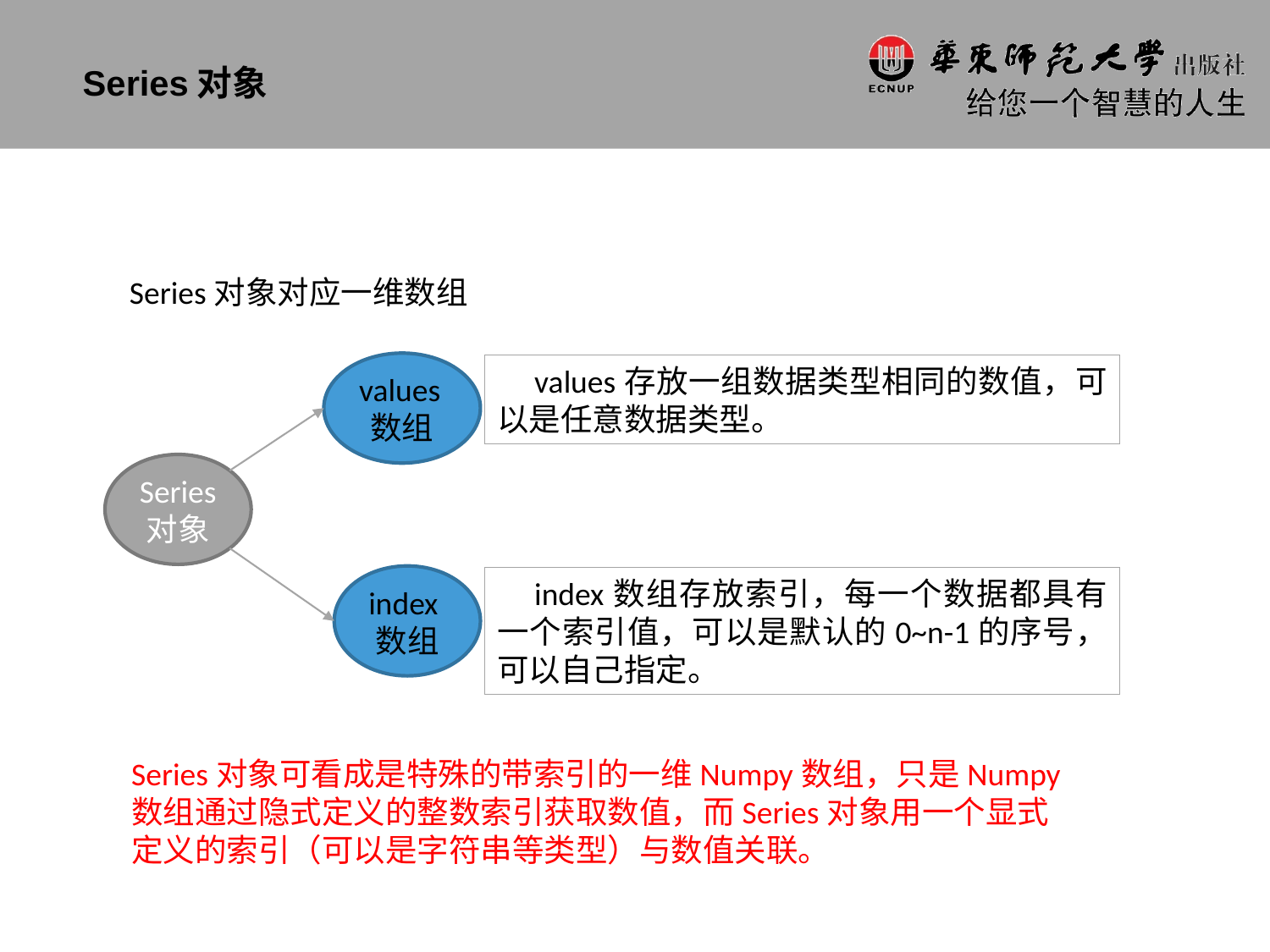

Series对象

Series对象对应一维数组
values数组
values存放一组数据类型相同的数值，可以是任意数据类型。
Series
对象
index数组
index数组存放索引，每一个数据都具有一个索引值，可以是默认的0~n-1的序号，可以自己指定。
Series对象可看成是特殊的带索引的一维Numpy数组，只是Numpy数组通过隐式定义的整数索引获取数值，而Series对象用一个显式定义的索引（可以是字符串等类型）与数值关联。